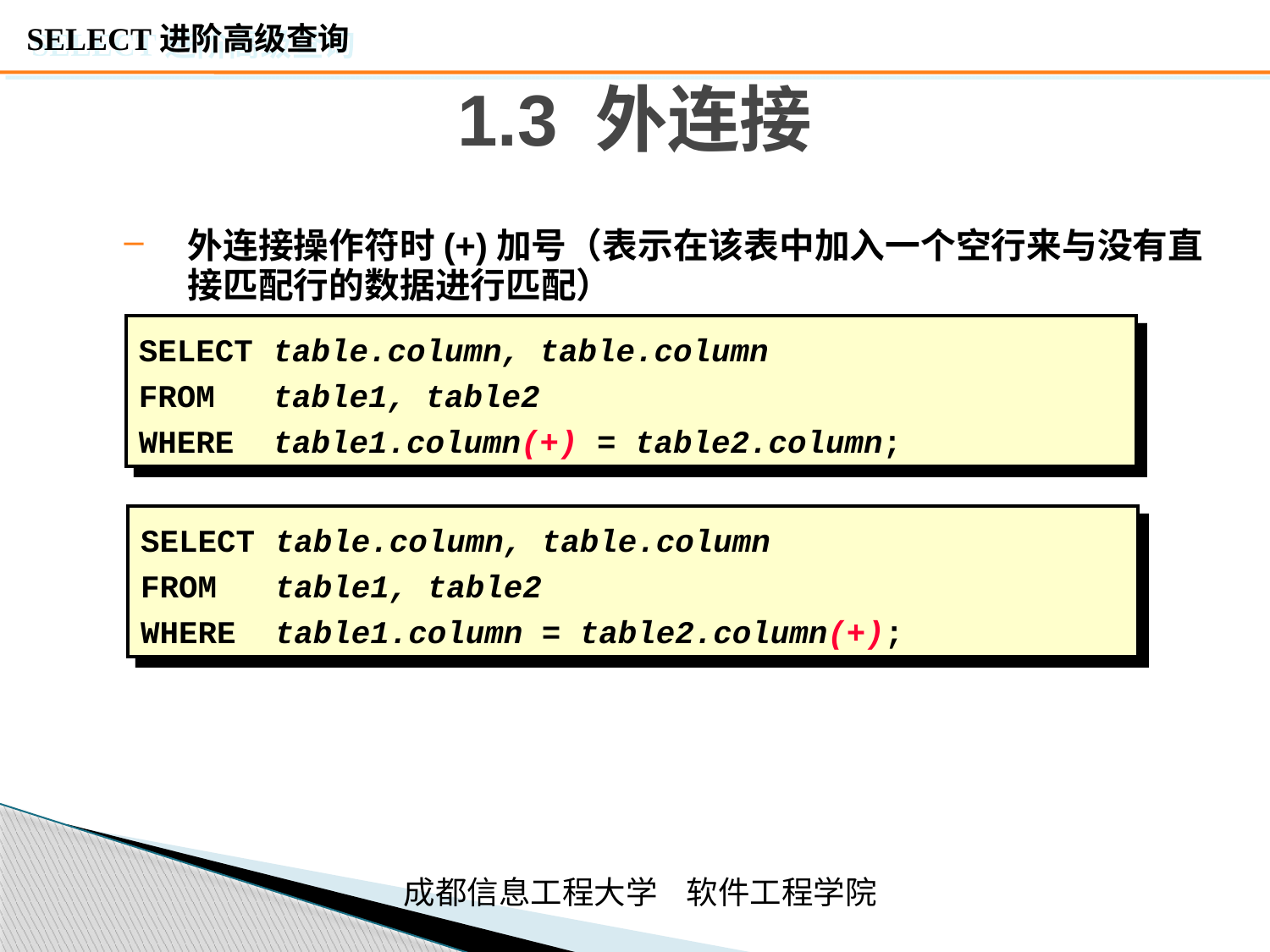

# 1.3 外连接
外连接操作符时(+)加号（表示在该表中加入一个空行来与没有直接匹配行的数据进行匹配）
SELECT	table.column, table.column
FROM	table1, table2
WHERE	table1.column(+) = table2.column;
SELECT	table.column, table.column
FROM	table1, table2
WHERE	table1.column = table2.column(+);